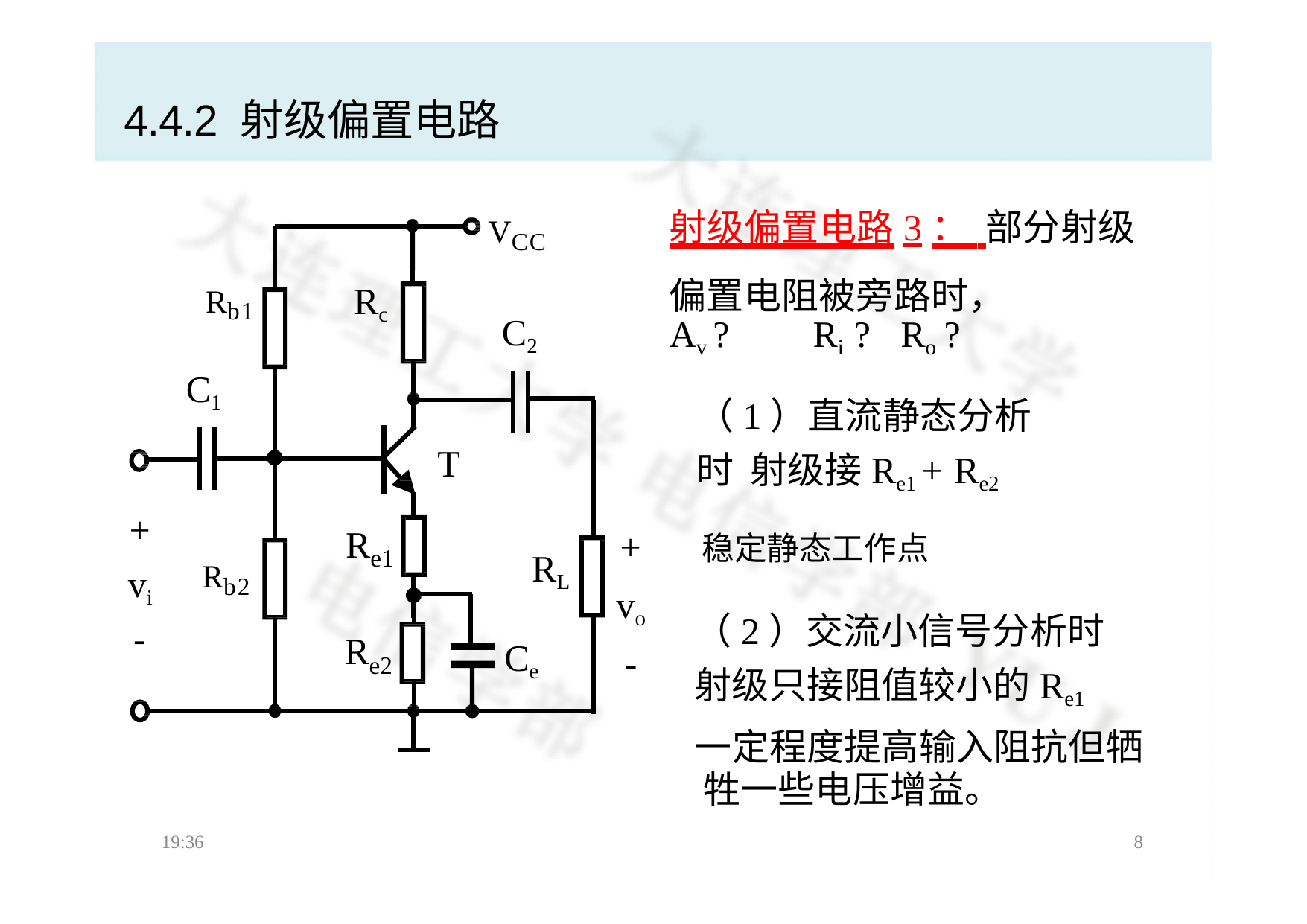

# 4.4.2 射级偏置电路
射级偏置电路3：  部分射级偏置电阻被旁路时，
Av   ?	Ri ?	Ro ?
（1）直流静态分析时  射级接Re1 + Re2
+	稳定静态工作点
vo
-

VCC

Rc

Rb1

C2

C1

T

+
vi

R

e1
RL
Rb2

（2）交流小信号分析时  射级只接阻值较小的Re1
一定程度提高输入阻抗但牺  牲一些电压增益。
-

R
Ce

e2

19:36
8